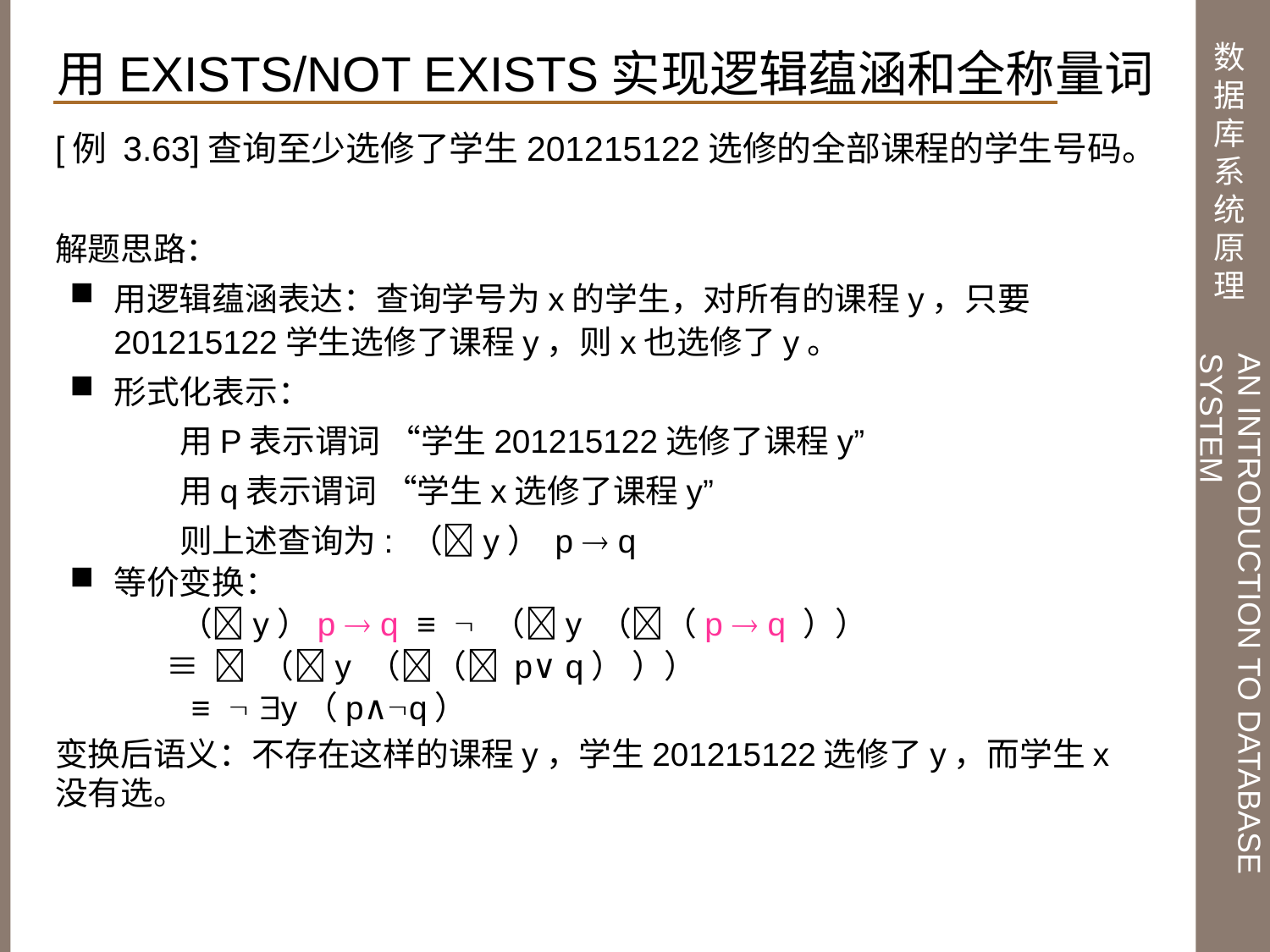

用EXISTS/NOT EXISTS实现逻辑蕴涵和全称量词

[例 3.63]查询至少选修了学生201215122选修的全部课程的学生号码。

解题思路：
用逻辑蕴涵表达：查询学号为x的学生，对所有的课程y，只要201215122学生选修了课程y，则x也选修了y。
形式化表示：
	用P表示谓词 “学生201215122选修了课程y”
	用q表示谓词 “学生x选修了课程y”
	则上述查询为: （∀y） p → q
等价变换：
    	（∀y）p → q  ≡  ¬ （∃y （¬（p → q ））
               ≡  ¬ （∃y （¬（¬ p∨ q） ））
               ≡  ¬ ∃y（p∧¬q）
变换后语义：不存在这样的课程y，学生201215122选修了y，而学生x没有选。